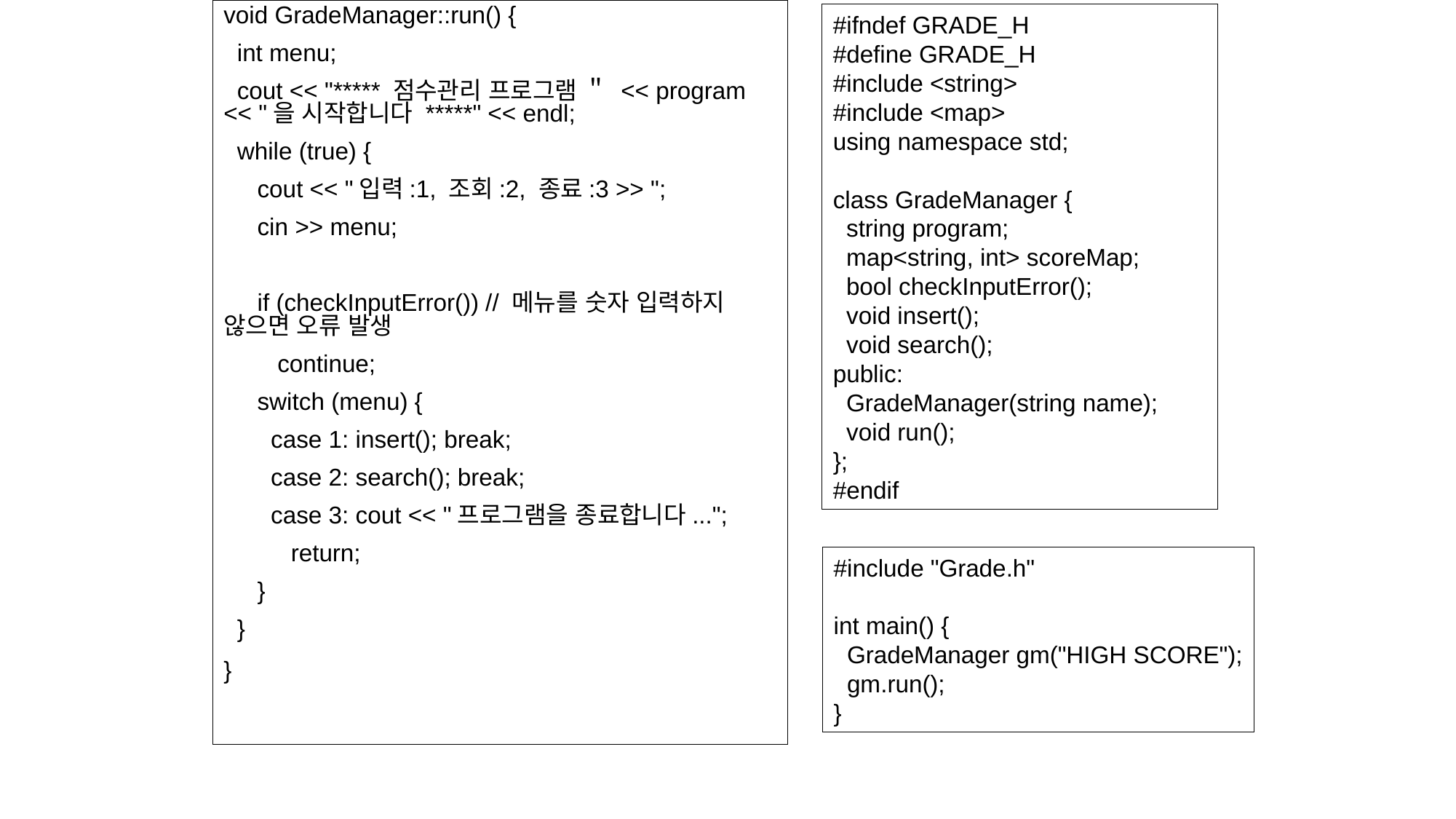

void GradeManager::run() {
  int menu;
  cout << "***** 점수관리 프로그램 ＂ << program << "을 시작합니다 *****" << endl;
  while (true) {
     cout << "입력:1, 조회:2, 종료:3 >> ";
     cin >> menu;

     if (checkInputError()) // 메뉴를 숫자 입력하지 않으면 오류 발생
        continue;
     switch (menu) {
       case 1: insert(); break;
       case 2: search(); break;
       case 3: cout << "프로그램을 종료합니다...";
          return;
     }
  }
}
#ifndef GRADE_H
#define GRADE_H
#include <string>
#include <map>
using namespace std;

class GradeManager {
  string program;
  map<string, int> scoreMap;
  bool checkInputError();
  void insert();
  void search();
public:
  GradeManager(string name);
  void run();
};
#endif
#include "Grade.h"

int main() {
  GradeManager gm("HIGH SCORE");
  gm.run();
}